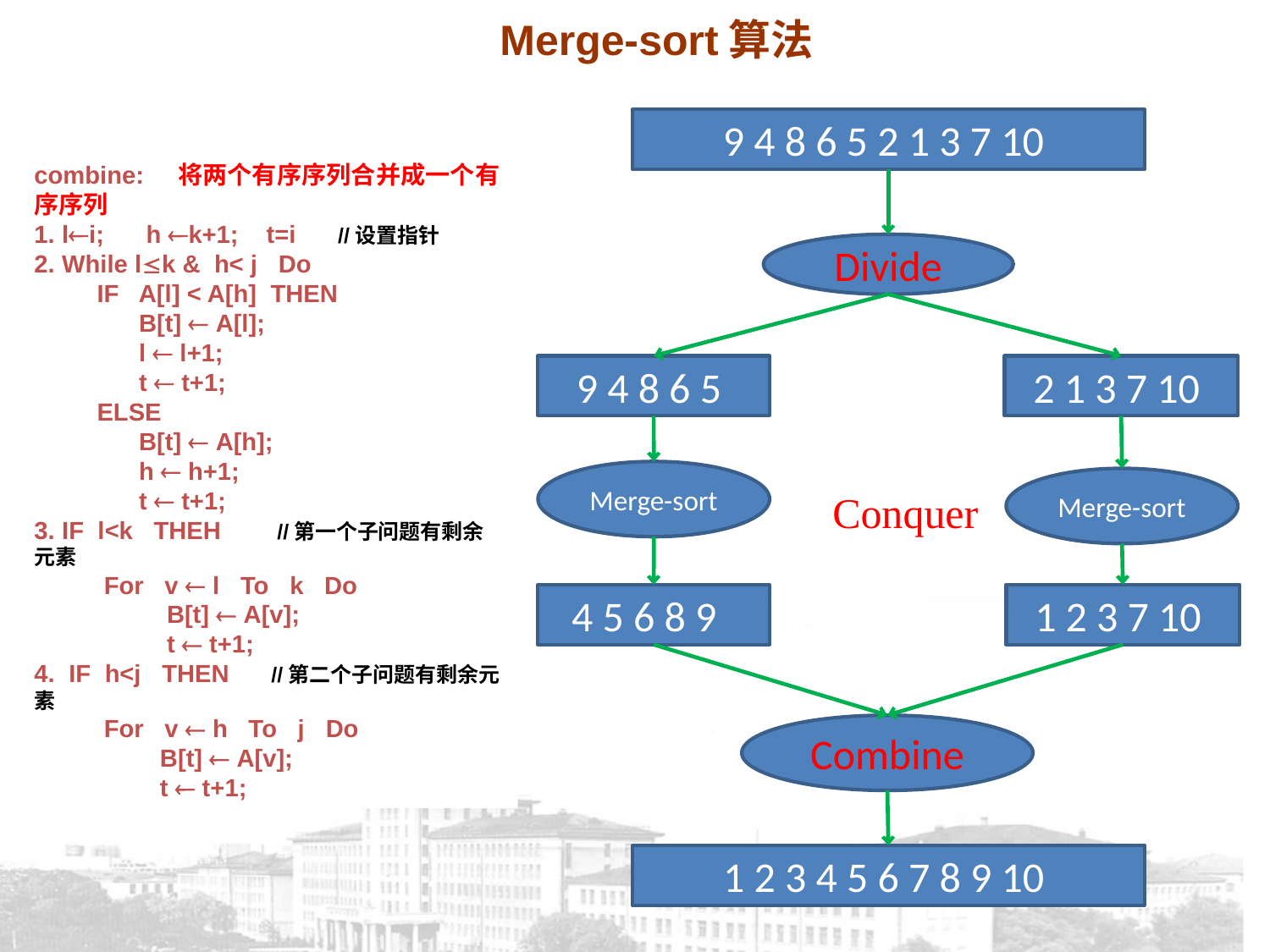

Merge-sort算法
9 4 8 6 5 2 1 3 7 10
combine:    将两个有序序列合并成一个有序序列
1. l←i;      h ←k+1;    t=i      //设置指针
2. While l≤k &  h< j   Do
         IF   A[l] < A[h]  THEN
               B[t] ← A[l];
               l ← l+1;
               t ← t+1;
         ELSE
               B[t] ← A[h];
               h ← h+1;
               t ← t+1;
3. IF  l<k   THEH        //第一个子问题有剩余元素
          For   v ← l   To   k   Do
                   B[t] ← A[v];
                   t ← t+1;
4.  IF  h<j   THEN      //第二个子问题有剩余元素
          For   v ← h   To   j   Do
                  B[t] ← A[v];
                  t ← t+1;
Divide

9 4 8 6 5
2 1 3 7 10
Merge-sort
Merge-sort
Conquer
4 5 6 8 9
1 2 3 7 10
Combine
1 2 3 4 5 6 7 8 9 10